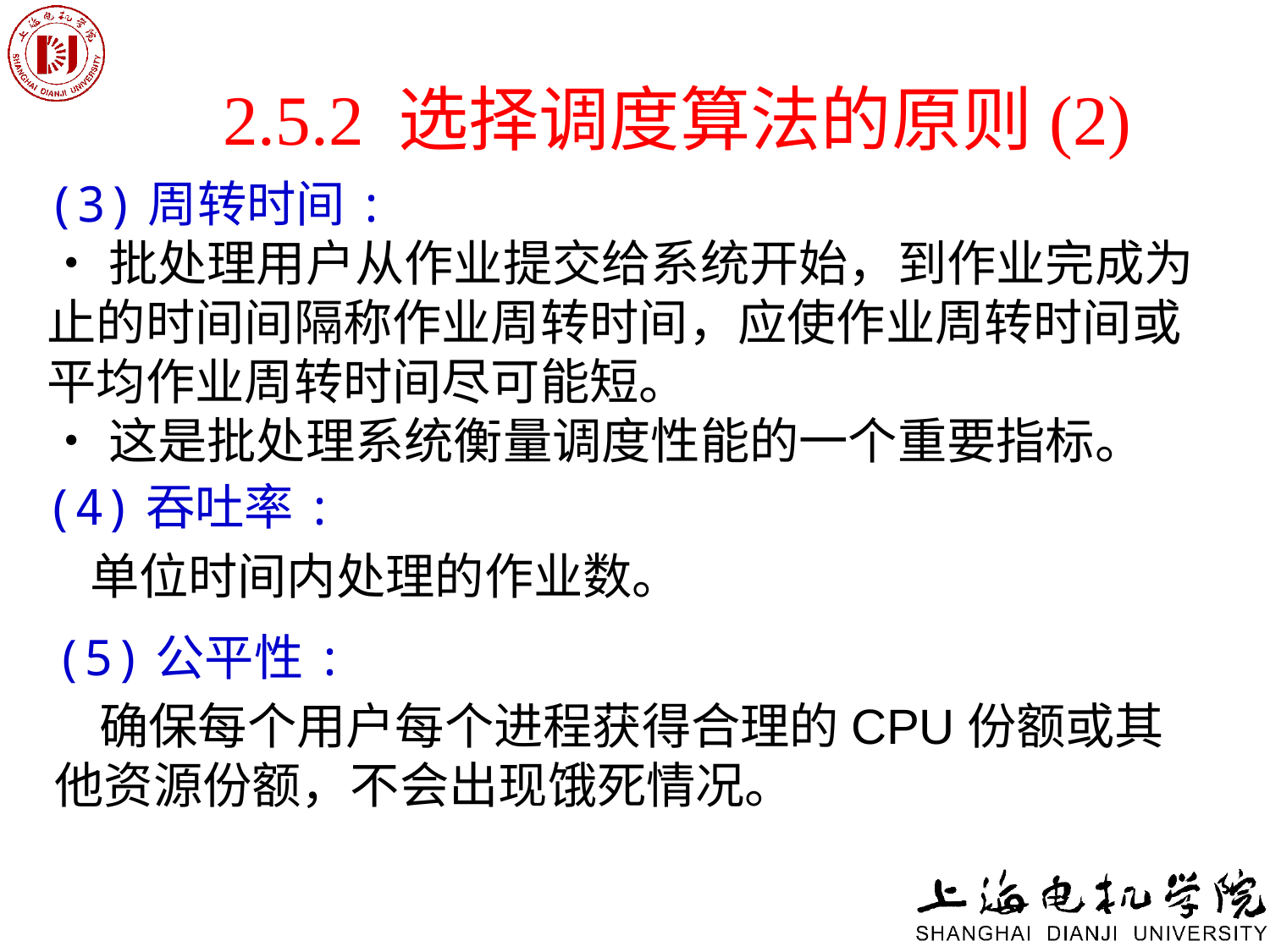

# 2.5.2 选择调度算法的原则(2)
(3)周转时间:
•批处理用户从作业提交给系统开始，到作业完成为止的时间间隔称作业周转时间，应使作业周转时间或平均作业周转时间尽可能短。
•这是批处理系统衡量调度性能的一个重要指标。
(4)吞吐率:
   单位时间内处理的作业数。
(5)公平性:
   确保每个用户每个进程获得合理的CPU份额或其他资源份额，不会出现饿死情况。